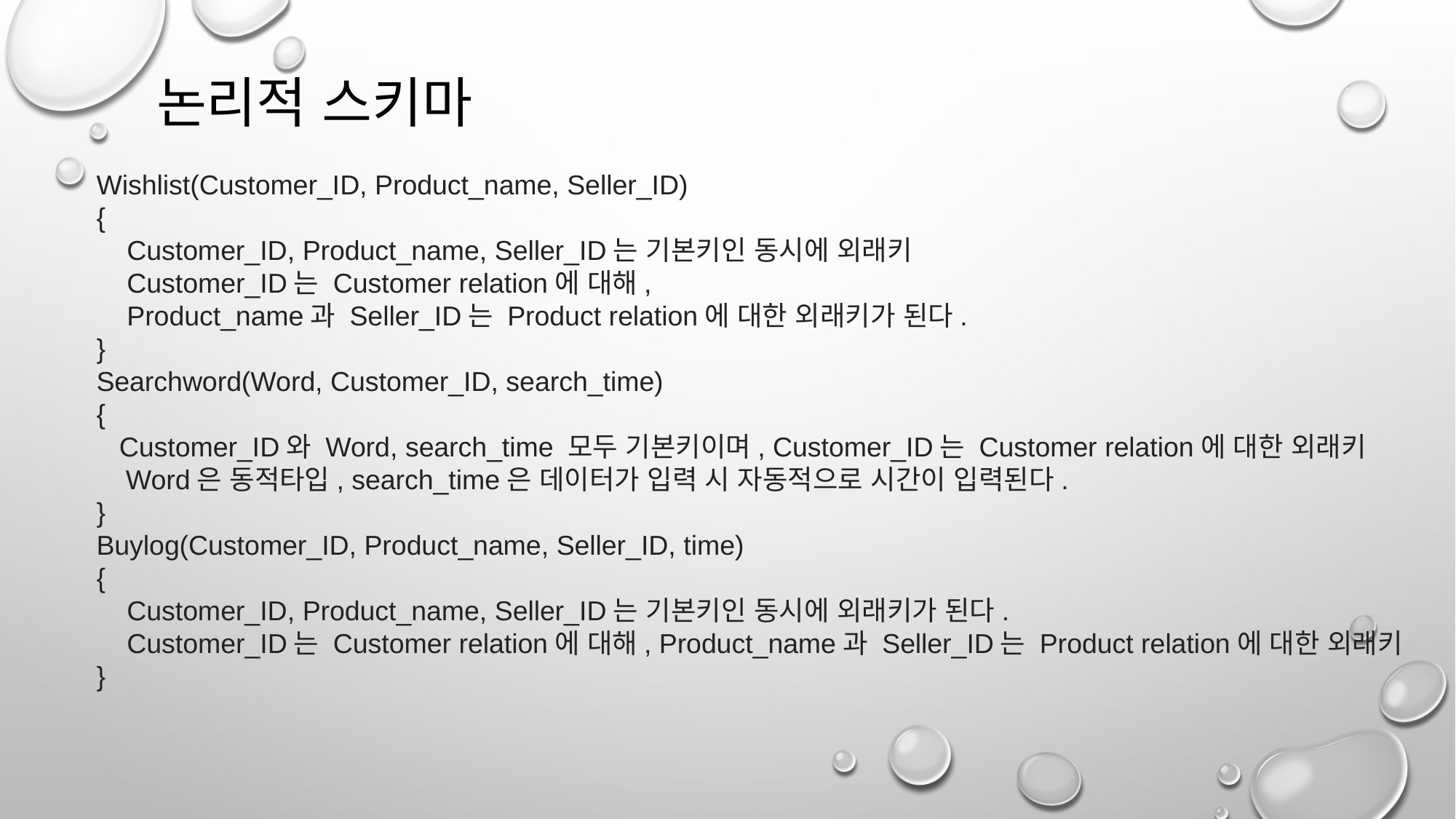

# 논리적 스키마
Wishlist(Customer_ID, Product_name, Seller_ID)
{
    Customer_ID, Product_name, Seller_ID는 기본키인 동시에 외래키
    Customer_ID는 Customer relation에 대해,
    Product_name과 Seller_ID는 Product relation에 대한 외래키가 된다.
}
Searchword(Word, Customer_ID, search_time)
{
   Customer_ID와 Word, search_time 모두 기본키이며, Customer_ID는 Customer relation에 대한 외래키
   Word은 동적타입, search_time은 데이터가 입력 시 자동적으로 시간이 입력된다.
}
Buylog(Customer_ID, Product_name, Seller_ID, time)
{
    Customer_ID, Product_name, Seller_ID는 기본키인 동시에 외래키가 된다.
    Customer_ID는 Customer relation에 대해, Product_name과 Seller_ID는 Product relation에 대한 외래키
}